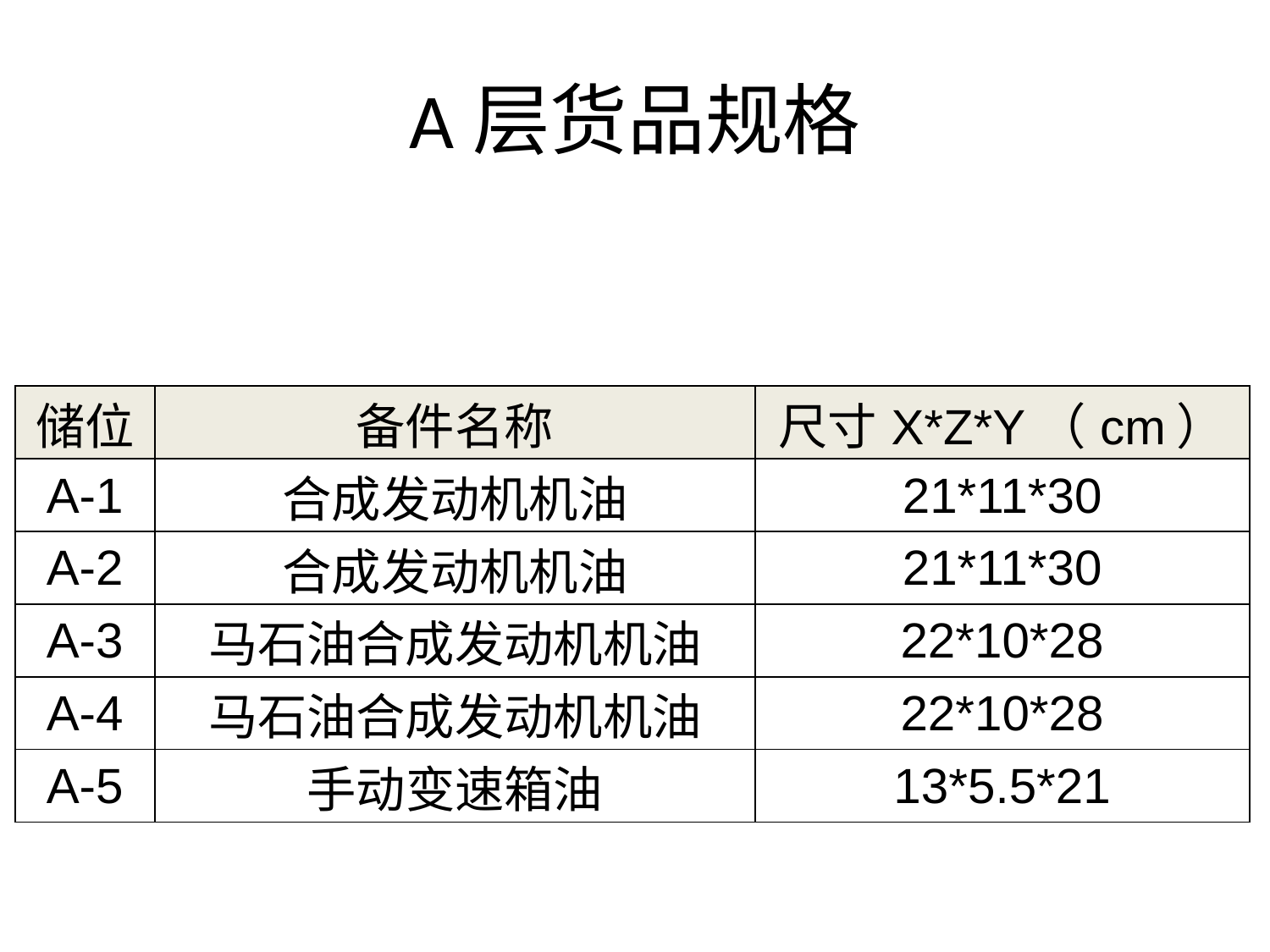

# A层货品规格
| 储位 | 备件名称 | 尺寸X\*Z\*Y（cm） |
| --- | --- | --- |
| A-1 | 合成发动机机油 | 21\*11\*30 |
| A-2 | 合成发动机机油 | 21\*11\*30 |
| A-3 | 马石油合成发动机机油 | 22\*10\*28 |
| A-4 | 马石油合成发动机机油 | 22\*10\*28 |
| A-5 | 手动变速箱油 | 13\*5.5\*21 |